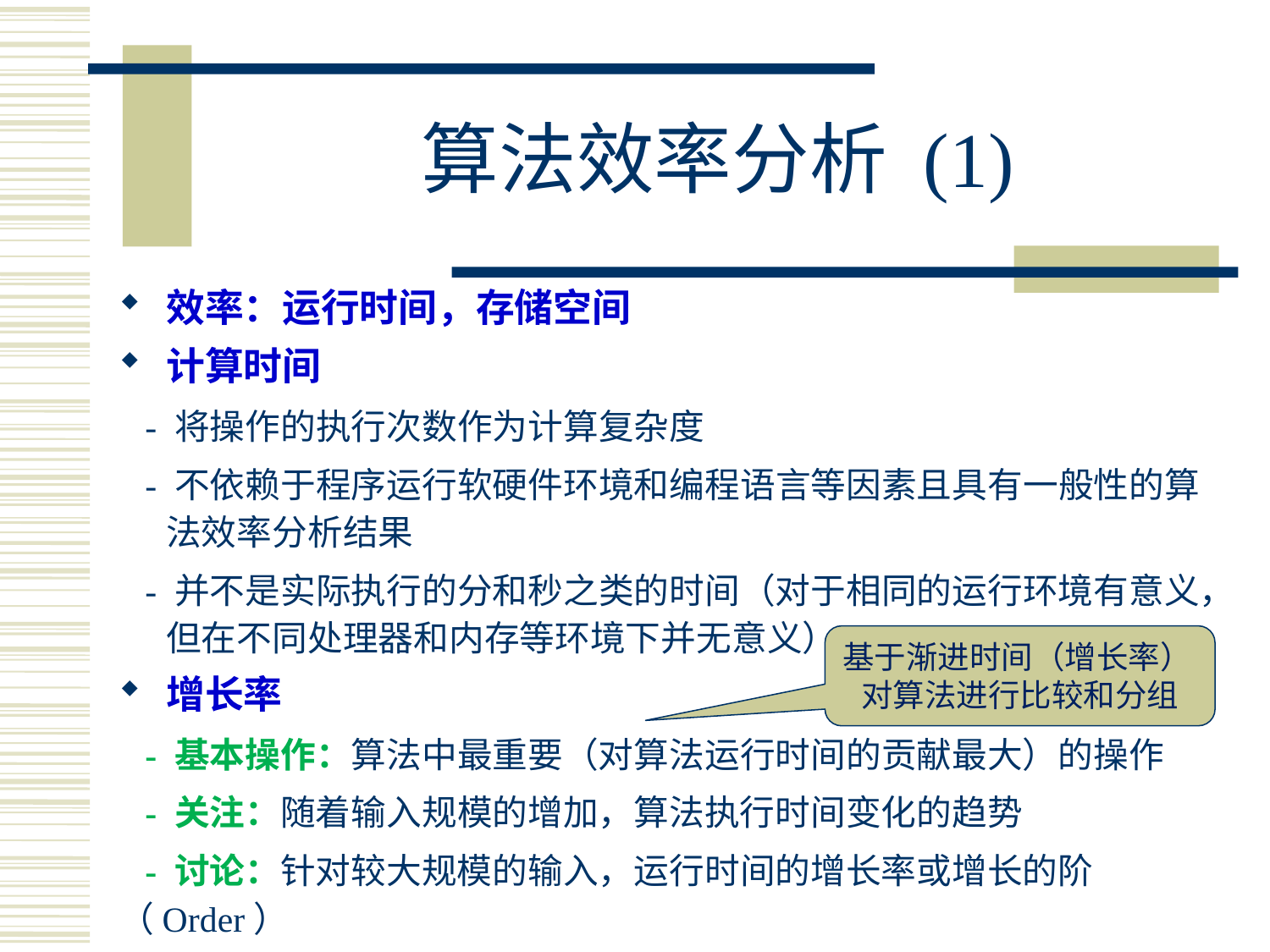

# 算法效率分析 (1)
效率：运行时间，存储空间
计算时间
   - 将操作的执行次数作为计算复杂度
   - 不依赖于程序运行软硬件环境和编程语言等因素且具有一般性的算法效率分析结果
   - 并不是实际执行的分和秒之类的时间（对于相同的运行环境有意义，但在不同处理器和内存等环境下并无意义）
增长率
   - 基本操作：算法中最重要（对算法运行时间的贡献最大）的操作
   - 关注：随着输入规模的增加，算法执行时间变化的趋势
   - 讨论：针对较大规模的输入，运行时间的增长率或增长的阶（Order）
基于渐进时间（增长率）
对算法进行比较和分组